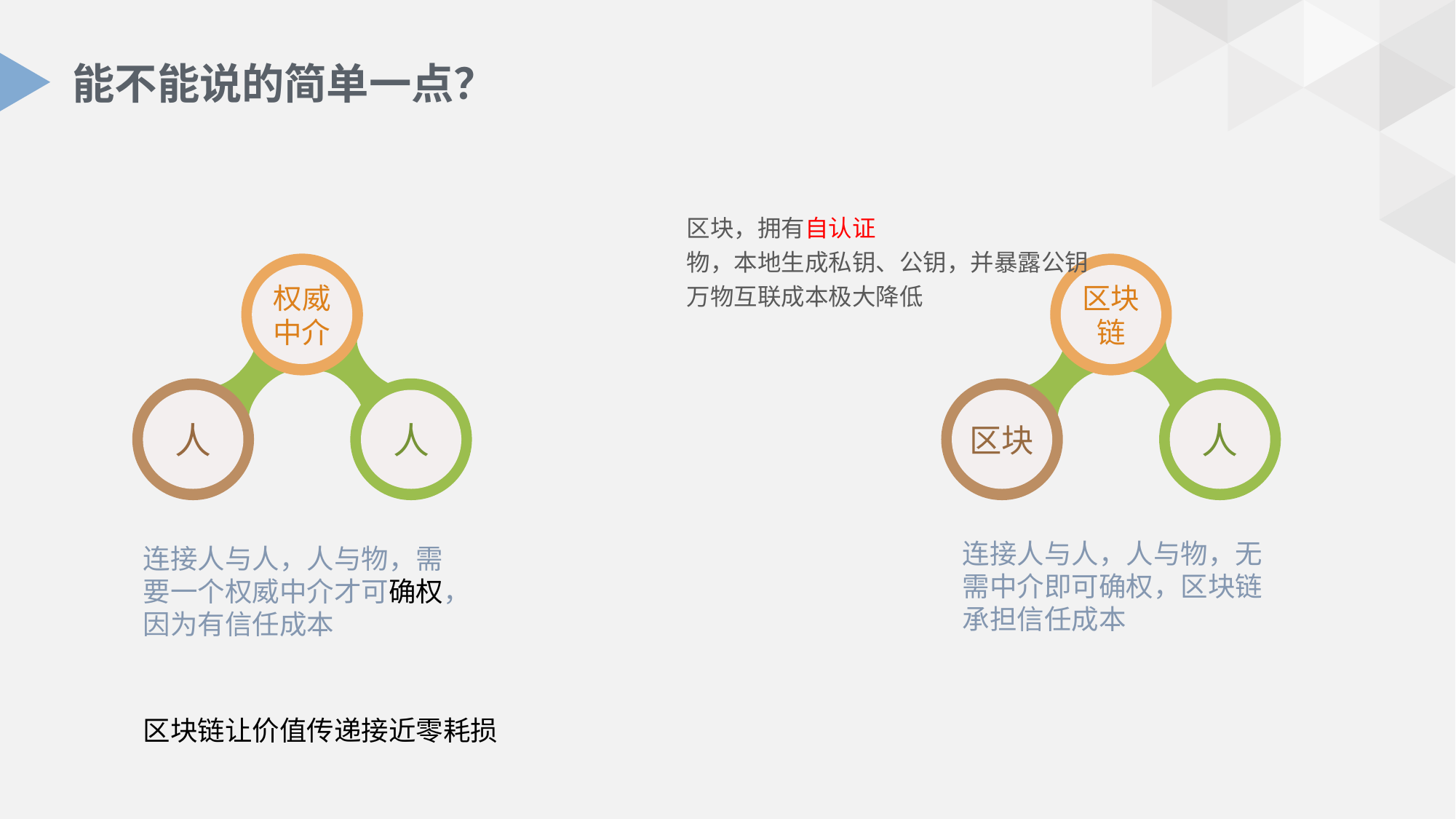

# 能不能说的简单一点？
区块，拥有自认证
物，本地生成私钥、公钥，并暴露公钥
万物互联成本极大降低

权威中介

区块链

人

人

区块

人
连接人与人，人与物，无需中介即可确权，区块链承担信任成本
连接人与人，人与物，需要一个权威中介才可确权，因为有信任成本
区块链让价值传递接近零耗损